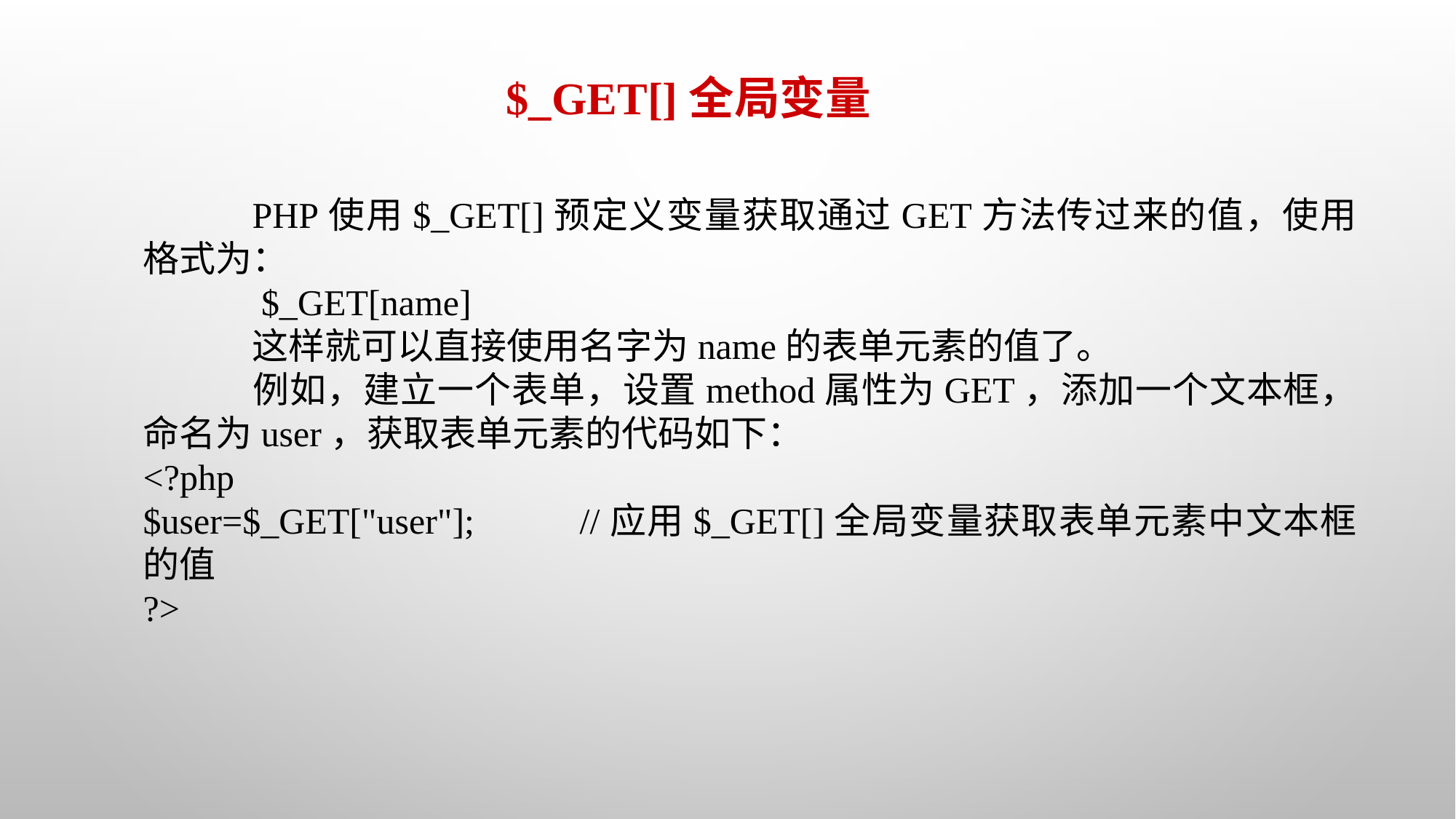

$_GET[]全局变量
	PHP使用$_GET[]预定义变量获取通过GET方法传过来的值，使用格式为：
	 $_GET[name]
	这样就可以直接使用名字为name的表单元素的值了。
	例如，建立一个表单，设置method属性为GET，添加一个文本框，命名为user，获取表单元素的代码如下：
<?php
$user=$_GET["user"];	//应用$_GET[]全局变量获取表单元素中文本框的值
?>